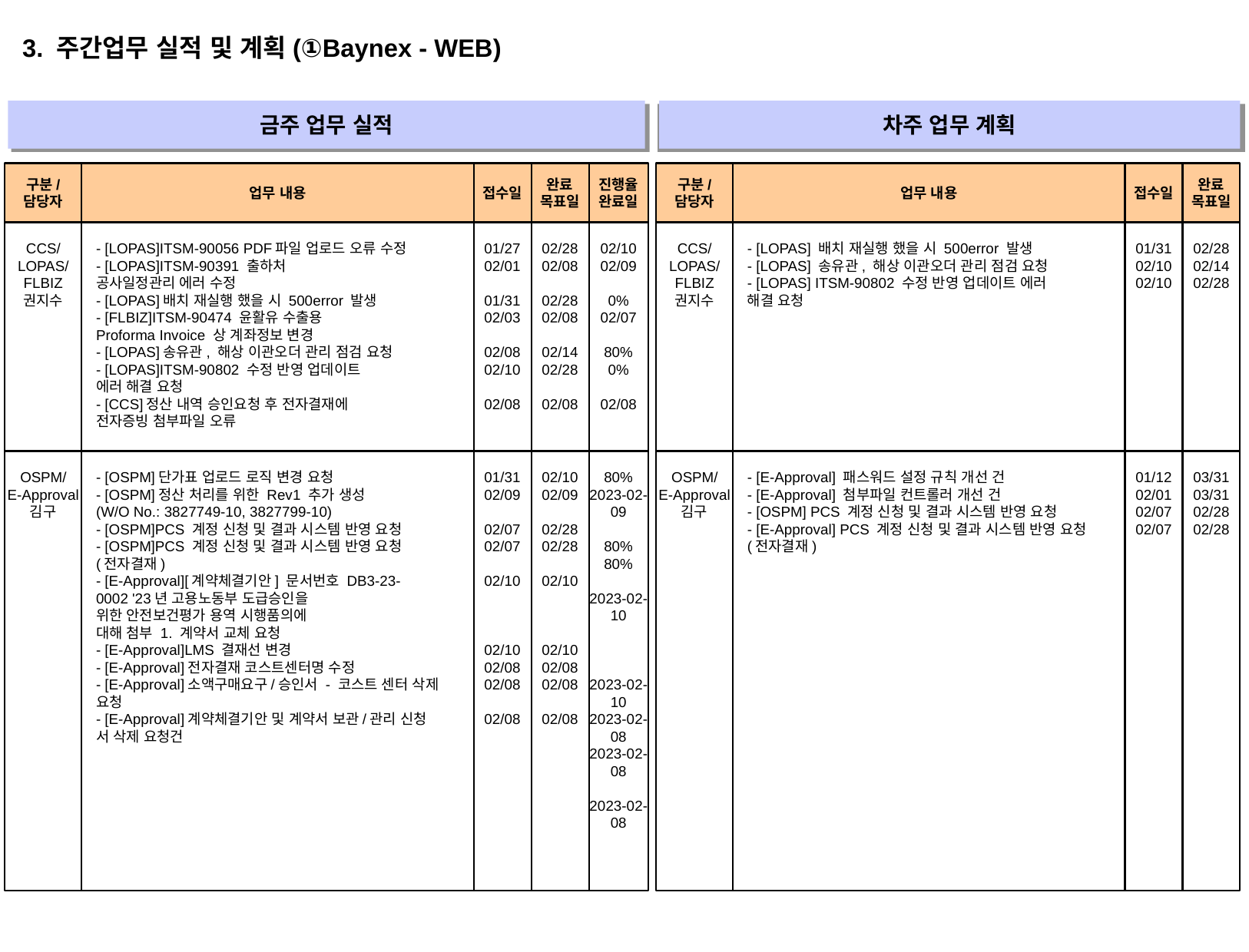

3. 주간업무 실적 및 계획(①Baynex - WEB)
금주 업무 실적
차주 업무 계획
" "
" "
구분/
담당자
업무 내용
접수일
완료
목표일
진행율
완료일
구분/
담당자
업무 내용
접수일
완료
목표일
CCS/
LOPAS/
FLBIZ
권지수

- [LOPAS]ITSM-90056 PDF파일 업로드 오류 수정
- [LOPAS]ITSM-90391 출하처
공사일정관리 에러 수정
- [LOPAS]배치 재실행 했을 시 500error 발생
- [FLBIZ]ITSM-90474 윤활유 수출용
Proforma Invoice 상 계좌정보 변경
- [LOPAS]송유관, 해상 이관오더 관리 점검 요청
- [LOPAS]ITSM-90802 수정 반영 업데이트
에러 해결 요청
- [CCS]정산 내역 승인요청 후 전자결재에
전자증빙 첨부파일 오류
01/27
02/01
01/31
02/03
02/08
02/10
02/08
02/28
02/08
02/28
02/08
02/14
02/28
02/08
02/10
02/09
0%
02/07
80%
0%
02/08
CCS/
LOPAS/
FLBIZ
권지수

- [LOPAS] 배치 재실행 했을 시 500error 발생
- [LOPAS] 송유관, 해상 이관오더 관리 점검 요청
- [LOPAS] ITSM-90802 수정 반영 업데이트 에러
해결 요청
01/31
02/10
02/10
02/28
02/14
02/28
OSPM/
E-Approval
김구

- [OSPM]단가표 업로드 로직 변경 요청
- [OSPM]정산 처리를 위한 Rev1 추가 생성
(W/O No.: 3827749-10, 3827799-10)
- [OSPM]PCS 계정 신청 및 결과 시스템 반영 요청
- [OSPM]PCS 계정 신청 및 결과 시스템 반영 요청
(전자결재)
- [E-Approval][계약체결기안] 문서번호 DB3-23-
0002 '23년 고용노동부 도급승인을
위한 안전보건평가 용역 시행품의에
대해 첨부 1. 계약서 교체 요청
- [E-Approval]LMS 결재선 변경
- [E-Approval]전자결재 코스트센터명 수정
- [E-Approval]소액구매요구/승인서 - 코스트 센터 삭제
요청
- [E-Approval]계약체결기안 및 계약서 보관/관리 신청
서 삭제 요청건
01/31
02/09
02/07
02/07
02/10
02/10
02/08
02/08
02/08
02/10
02/09
02/28
02/28
02/10
02/10
02/08
02/08
02/08
80%
2023-02-09
80%
80%
2023-02-10
2023-02-10
2023-02-08
2023-02-08
2023-02-08
OSPM/
E-Approval
김구

- [E-Approval] 패스워드 설정 규칙 개선 건
- [E-Approval] 첨부파일 컨트롤러 개선 건
- [OSPM] PCS 계정 신청 및 결과 시스템 반영 요청
- [E-Approval] PCS 계정 신청 및 결과 시스템 반영 요청
(전자결재)
01/12
02/01
02/07
02/07
03/31
03/31
02/28
02/28